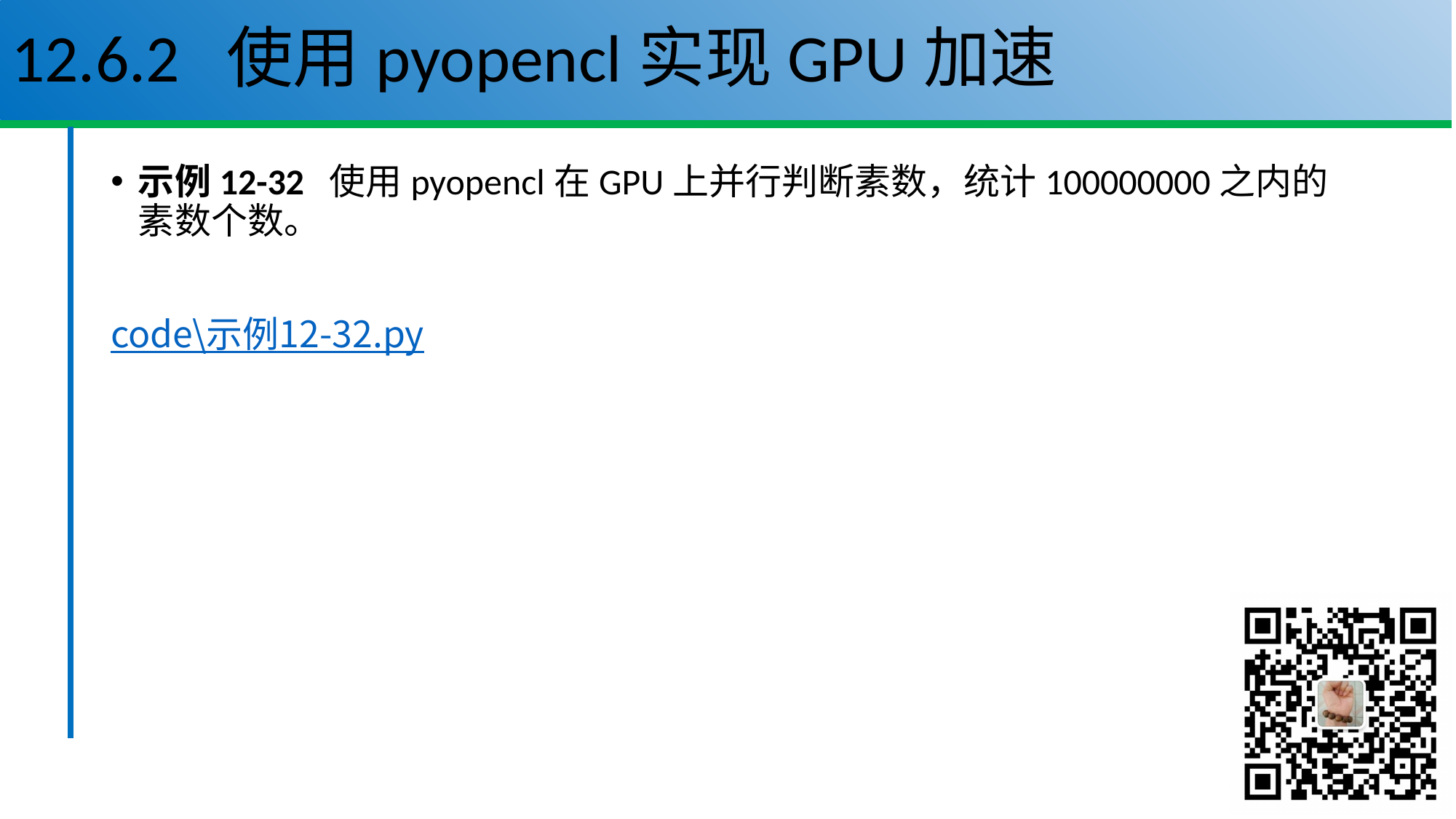

# 12.6.2  使用pyopencl实现GPU加速
示例12-32  使用pyopencl在GPU上并行判断素数，统计100000000之内的素数个数。

code\示例12-32.py
77